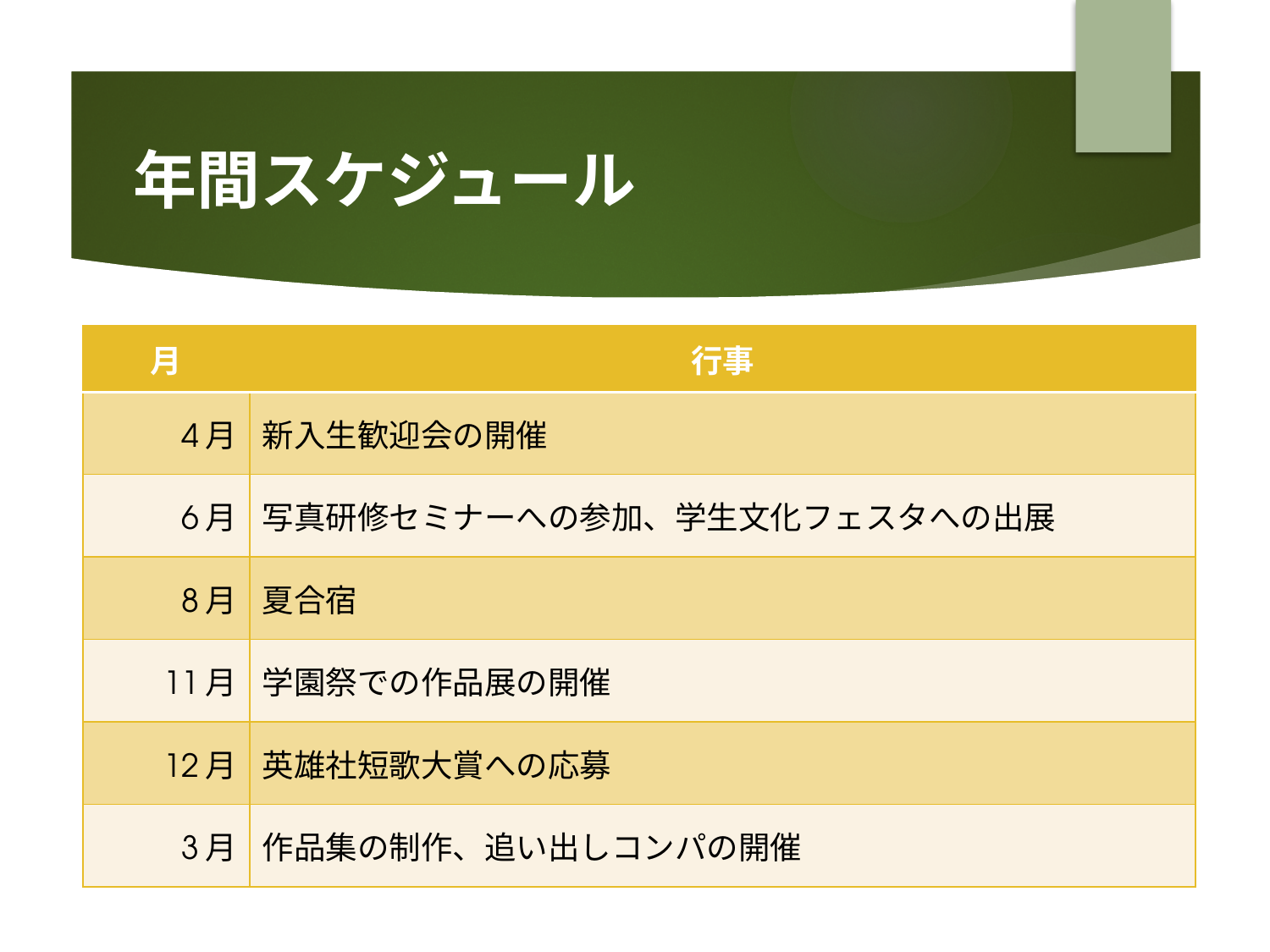

# 年間スケジュール
| 月 | 行事 |
| --- | --- |
| 4月 | 新入生歓迎会の開催 |
| 6月 | 写真研修セミナーへの参加、学生文化フェスタへの出展 |
| 8月 | 夏合宿 |
| 11月 | 学園祭での作品展の開催 |
| 12月 | 英雄社短歌大賞への応募 |
| 3月 | 作品集の制作、追い出しコンパの開催 |